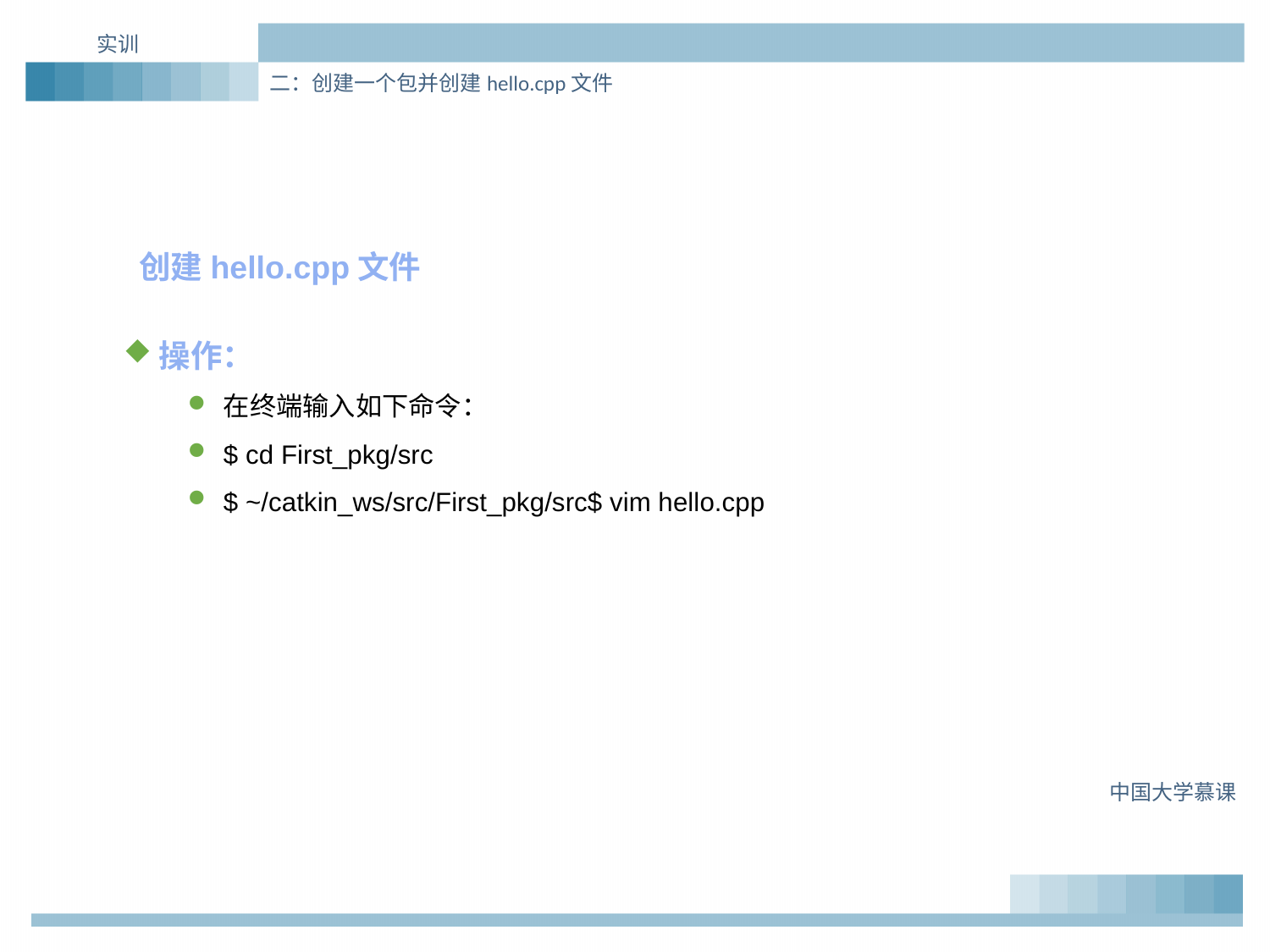

实训
二：创建一个包并创建hello.cpp文件

创建hello.cpp文件

操作：
在终端输入如下命令：
$ cd First_pkg/src
$ ~/catkin_ws/src/First_pkg/src$ vim hello.cpp

中国大学慕课